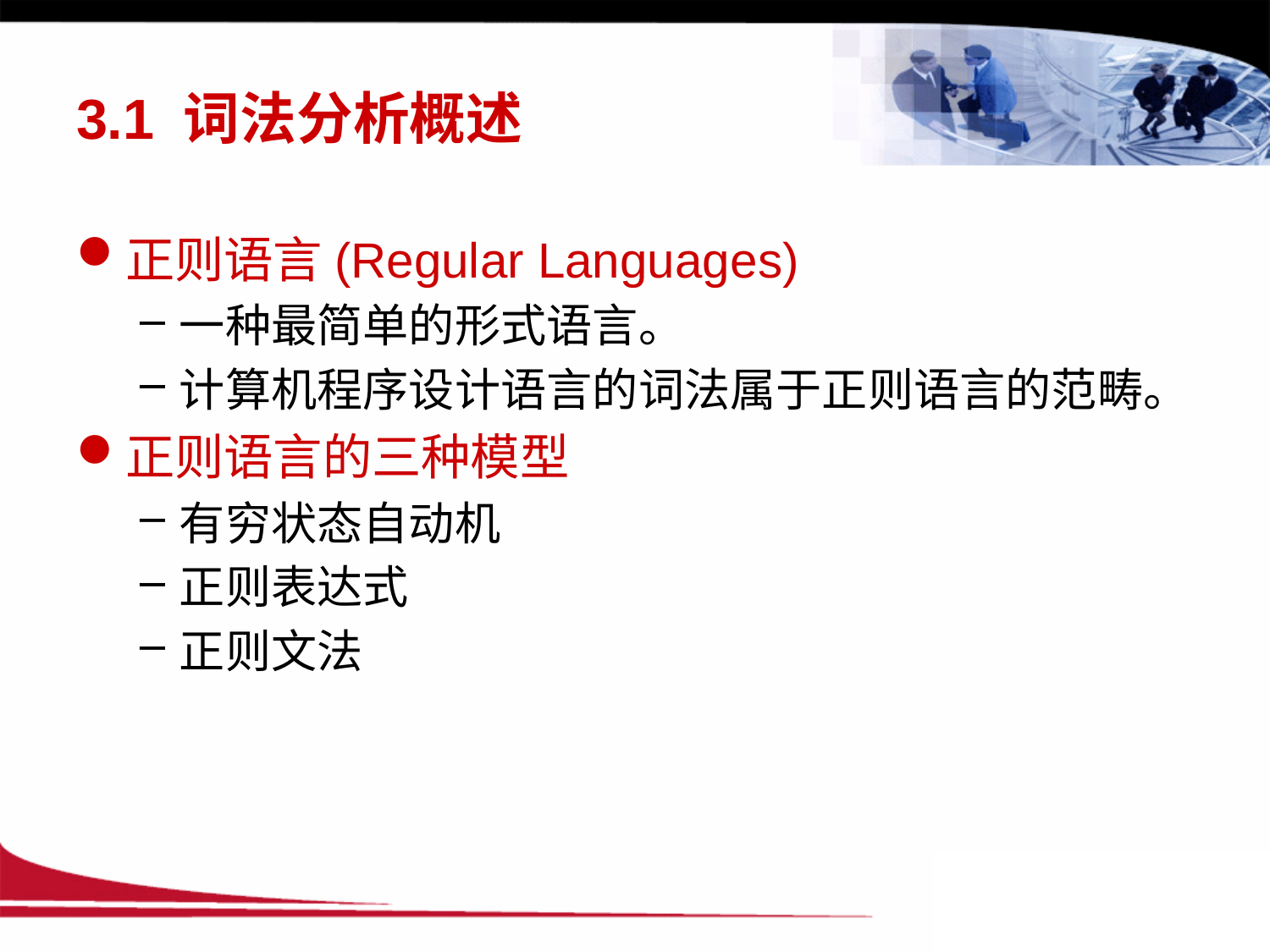

# 3.1 词法分析概述
正则语言(Regular Languages)
一种最简单的形式语言。
计算机程序设计语言的词法属于正则语言的范畴。
正则语言的三种模型
有穷状态自动机
正则表达式
正则文法